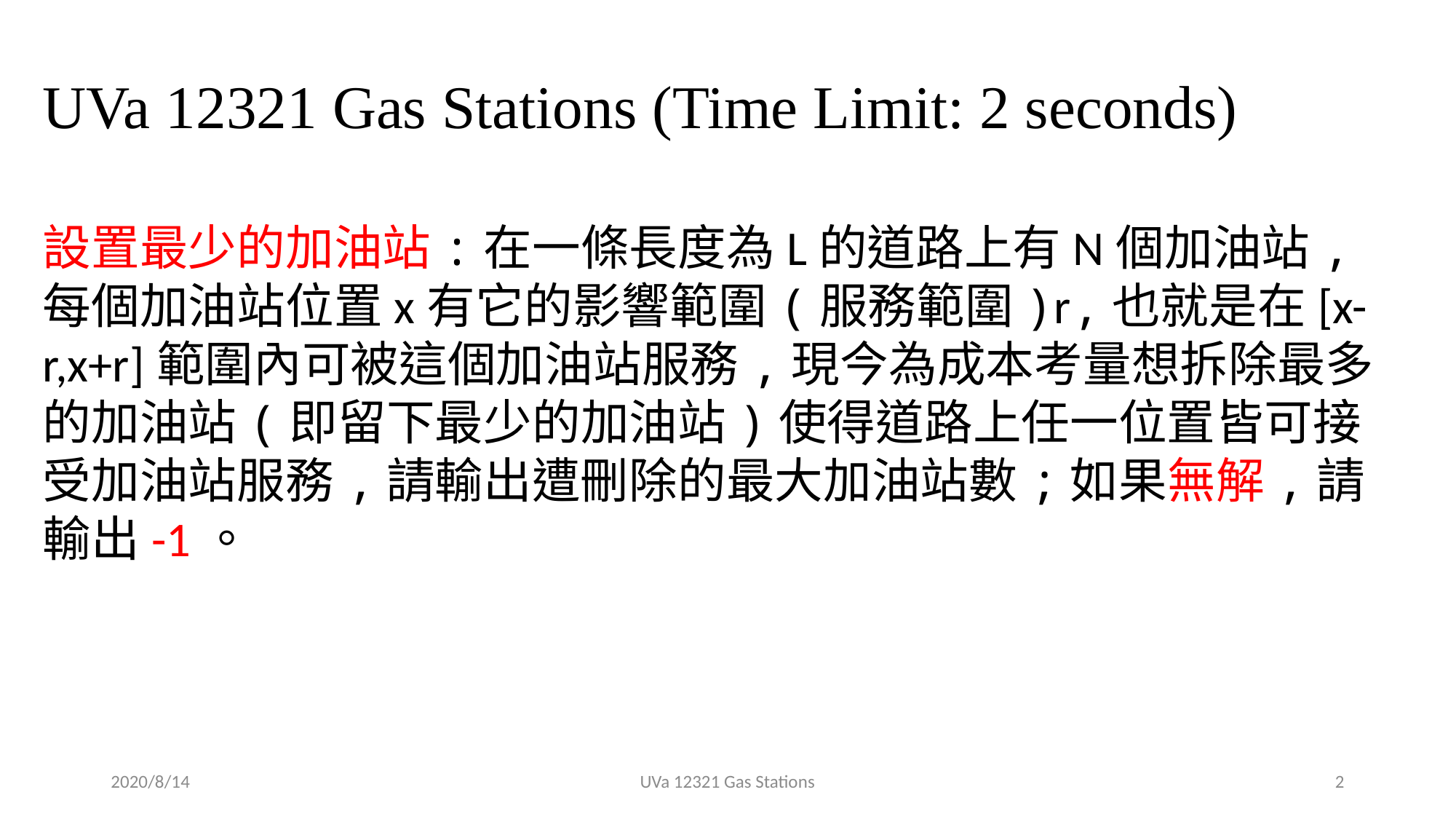

# UVa 12321 Gas Stations (Time Limit: 2 seconds)
設置最少的加油站:在一條長度為L的道路上有N個加油站,每個加油站位置x有它的影響範圍(服務範圍)r,也就是在[x-r,x+r]範圍內可被這個加油站服務,現今為成本考量想拆除最多的加油站(即留下最少的加油站)使得道路上任一位置皆可接受加油站服務,請輸出遭刪除的最大加油站數;如果無解,請輸出-1。
2020/8/14
UVa 12321 Gas Stations
2